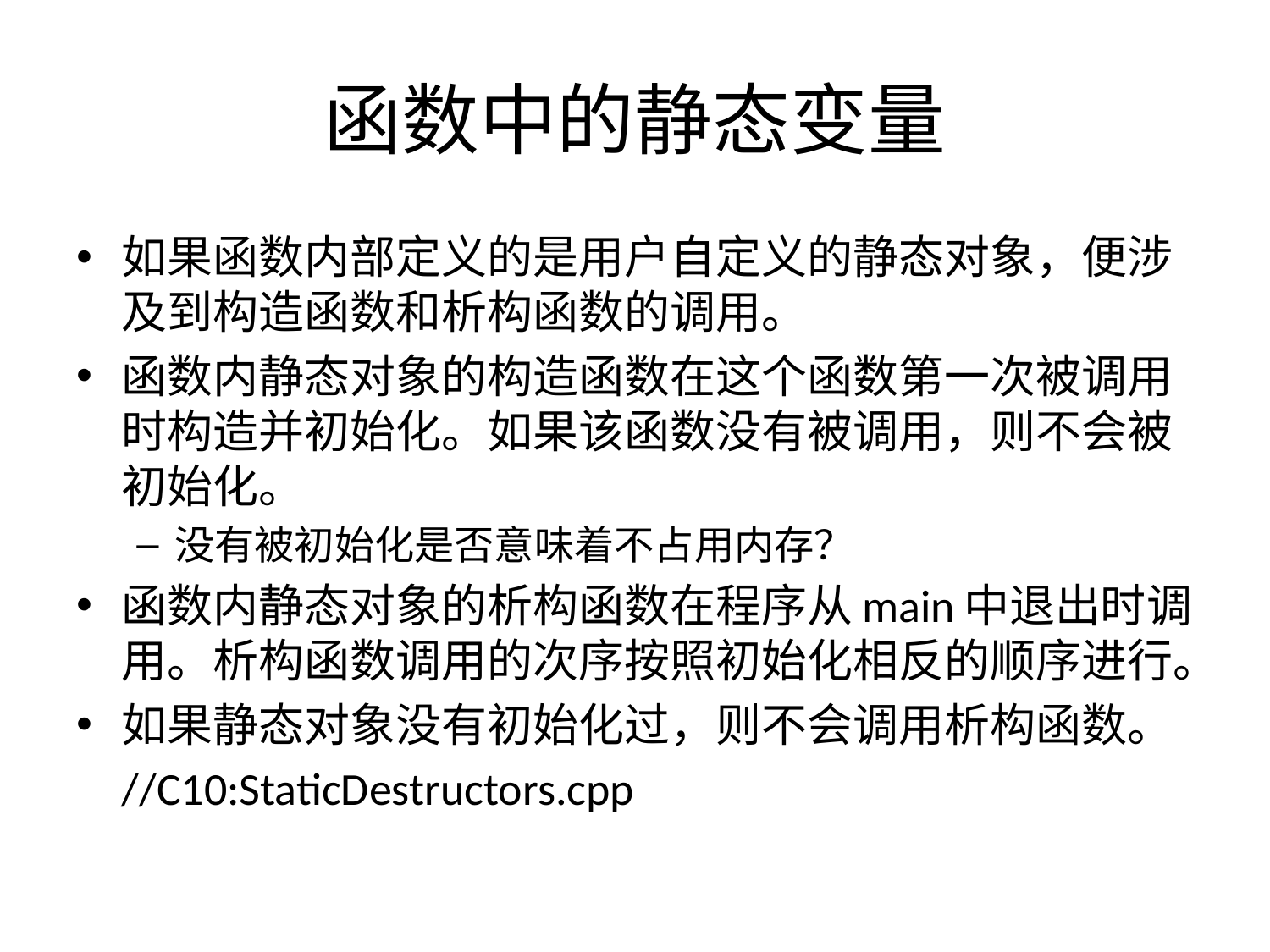

# 函数中的静态变量
如果函数内部定义的是用户自定义的静态对象，便涉及到构造函数和析构函数的调用。
函数内静态对象的构造函数在这个函数第一次被调用时构造并初始化。如果该函数没有被调用，则不会被初始化。
没有被初始化是否意味着不占用内存？
函数内静态对象的析构函数在程序从main中退出时调用。析构函数调用的次序按照初始化相反的顺序进行。
如果静态对象没有初始化过，则不会调用析构函数。
	//C10:StaticDestructors.cpp